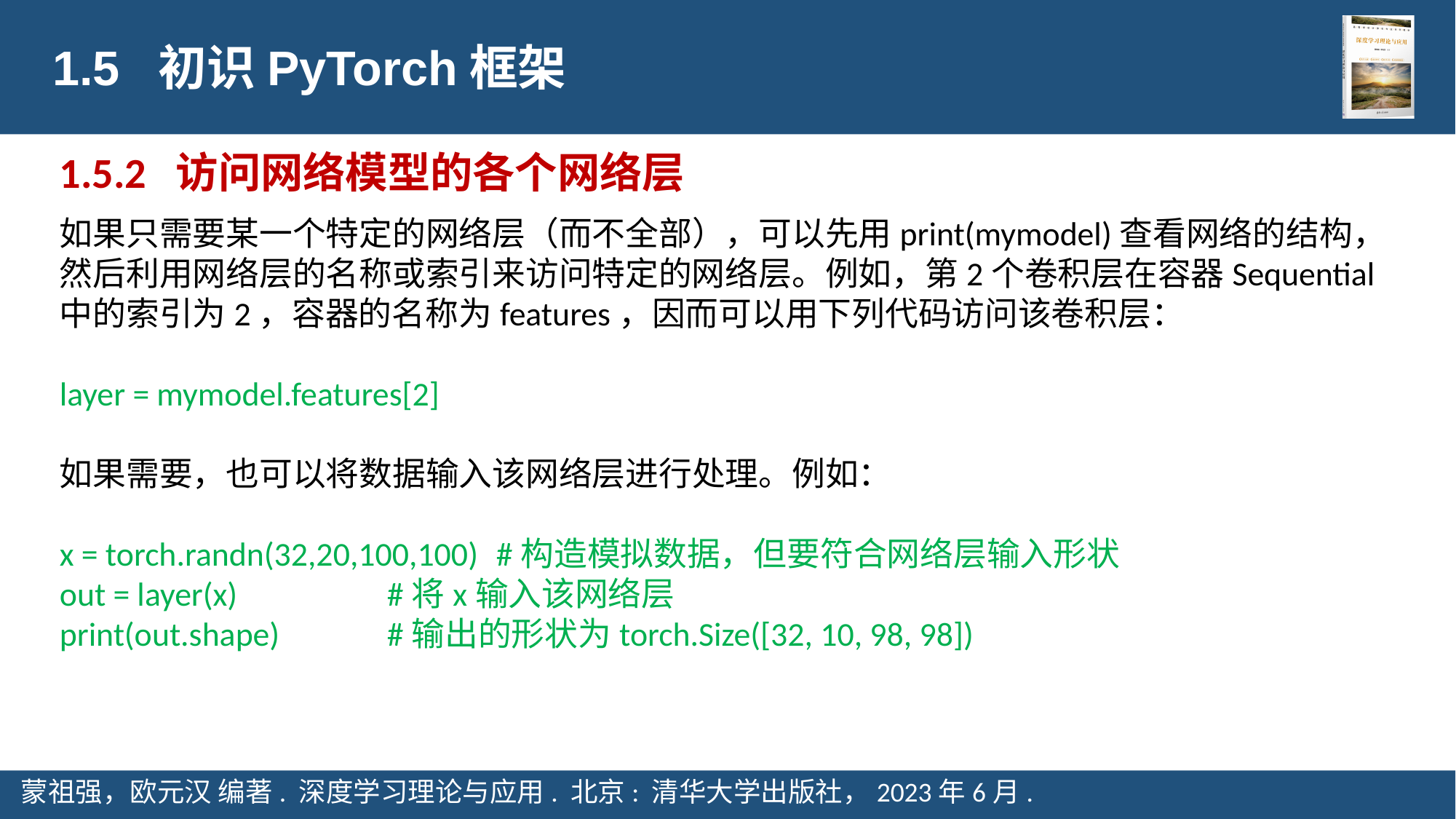

1.5  初识PyTorch框架
1.5.2  访问网络模型的各个网络层
如果只需要某一个特定的网络层（而不全部），可以先用print(mymodel)查看网络的结构，然后利用网络层的名称或索引来访问特定的网络层。例如，第2个卷积层在容器Sequential中的索引为2，容器的名称为features，因而可以用下列代码访问该卷积层：

layer = mymodel.features[2]

如果需要，也可以将数据输入该网络层进行处理。例如：

x = torch.randn(32,20,100,100) 	#构造模拟数据，但要符合网络层输入形状
out = layer(x)		#将x输入该网络层
print(out.shape)	#输出的形状为torch.Size([32, 10, 98, 98])